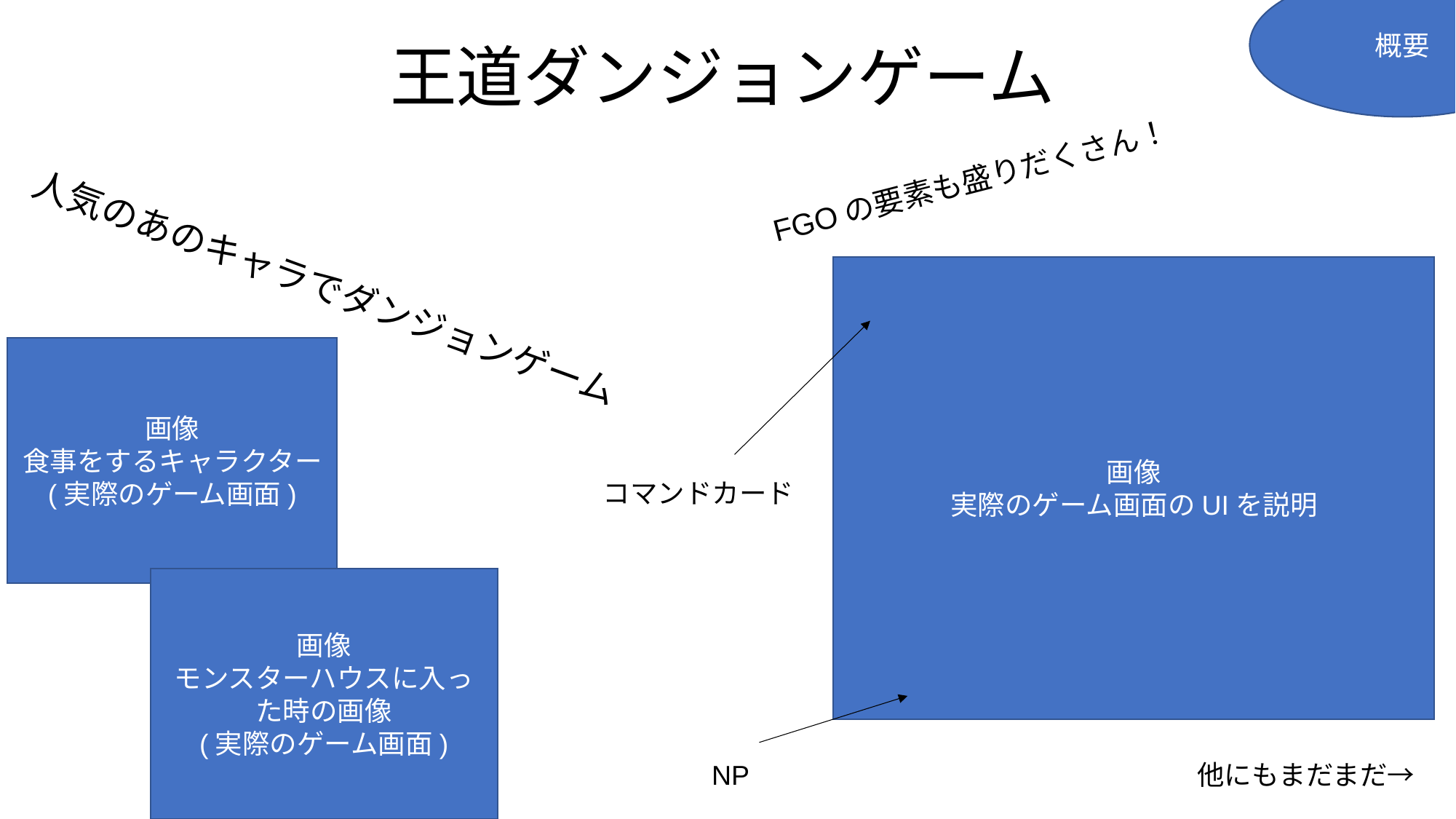

概要
# 王道ダンジョンゲーム
FGOの要素も盛りだくさん！
画像
実際のゲーム画面のUIを説明
人気のあのキャラでダンジョンゲーム
画像
食事をするキャラクター
(実際のゲーム画面)
コマンドカード
画像
モンスターハウスに入った時の画像
(実際のゲーム画面)
NP
他にもまだまだ→